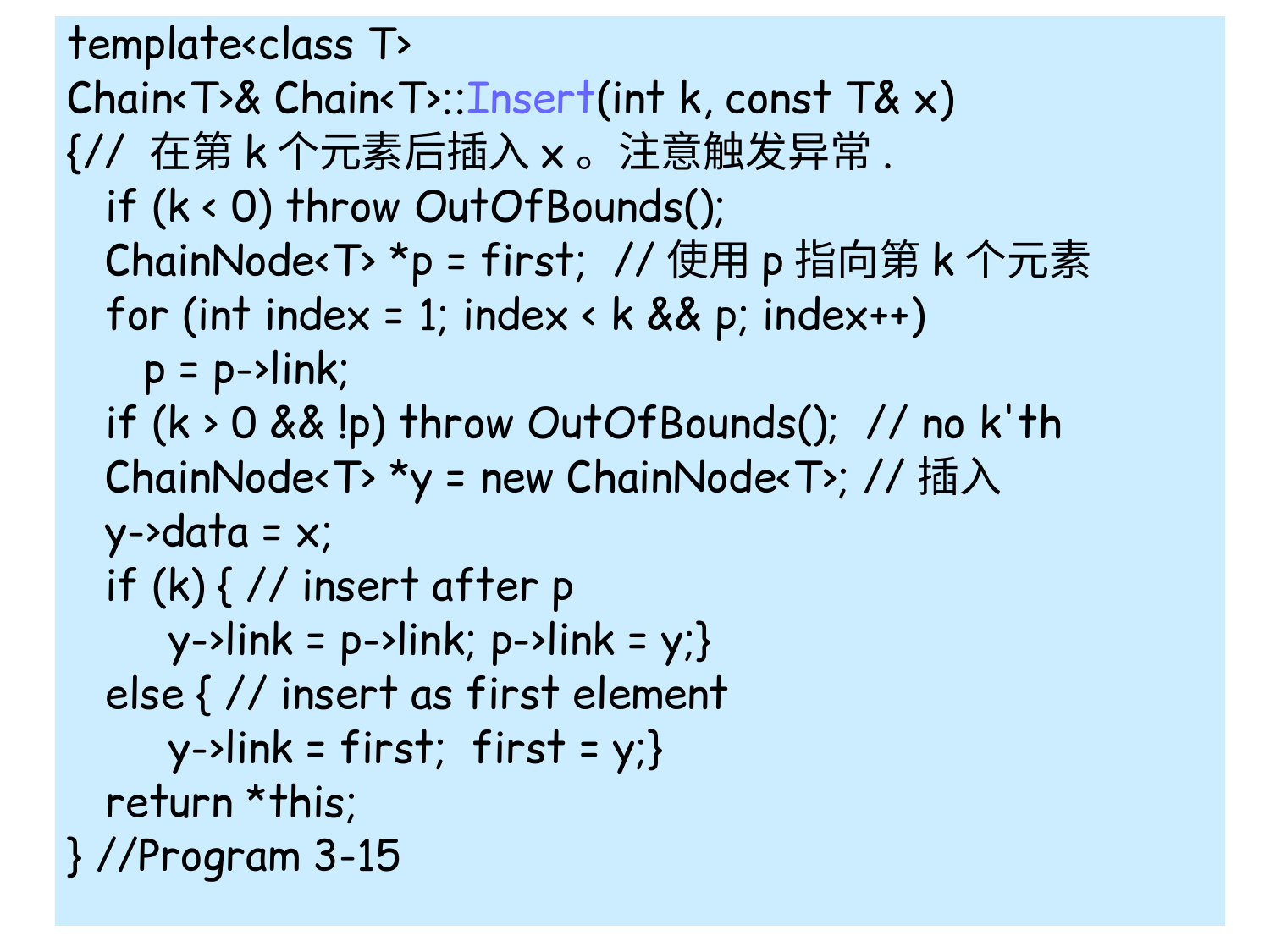

template<class T>
Chain<T>& Chain<T>::Insert(int k, const T& x)
{// 在第k个元素后插入x。注意触发异常.
   if (k < 0) throw OutOfBounds();
   ChainNode<T> *p = first;  //使用p指向第k个元素
   for (int index = 1; index < k && p; index++)
      p = p->link;
   if (k > 0 && !p) throw OutOfBounds();  // no k'th
   ChainNode<T> *y = new ChainNode<T>; //插入
   y->data = x;
   if (k) { // insert after p
        y->link = p->link; p->link = y;}
   else { // insert as first element
        y->link = first;  first = y;}
   return *this;
} //Program 3-15
# 2. Operations：Insert

33